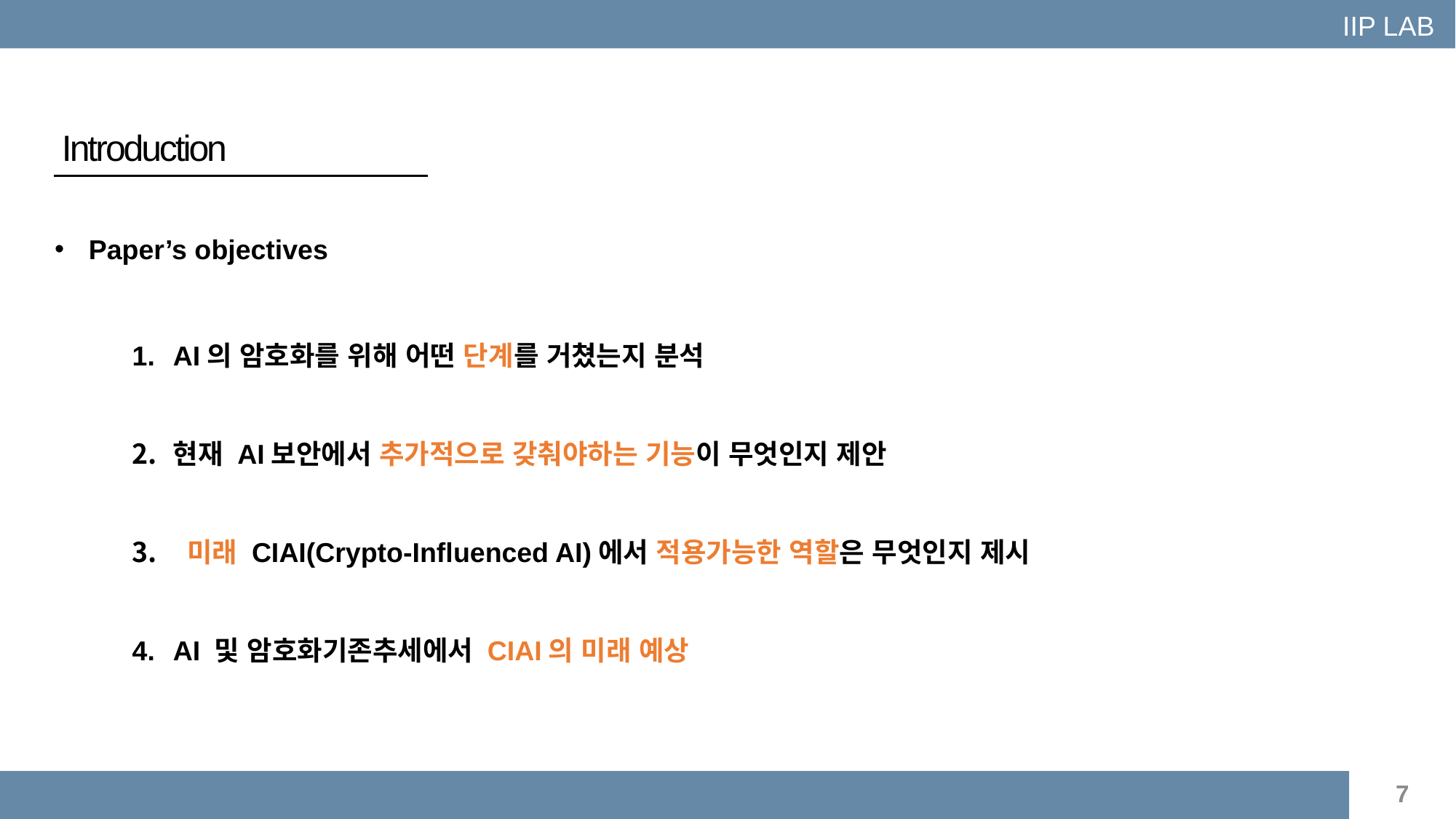

IIP LAB
Introduction
Paper’s objectives
AI의 암호화를 위해 어떤 단계를 거쳤는지 분석

현재 AI보안에서 추가적으로 갖춰야하는 기능이 무엇인지 제안

 미래 CIAI(Crypto-Influenced AI)에서 적용가능한 역할은 무엇인지 제시

AI 및 암호화기존추세에서 CIAI의 미래 예상

7